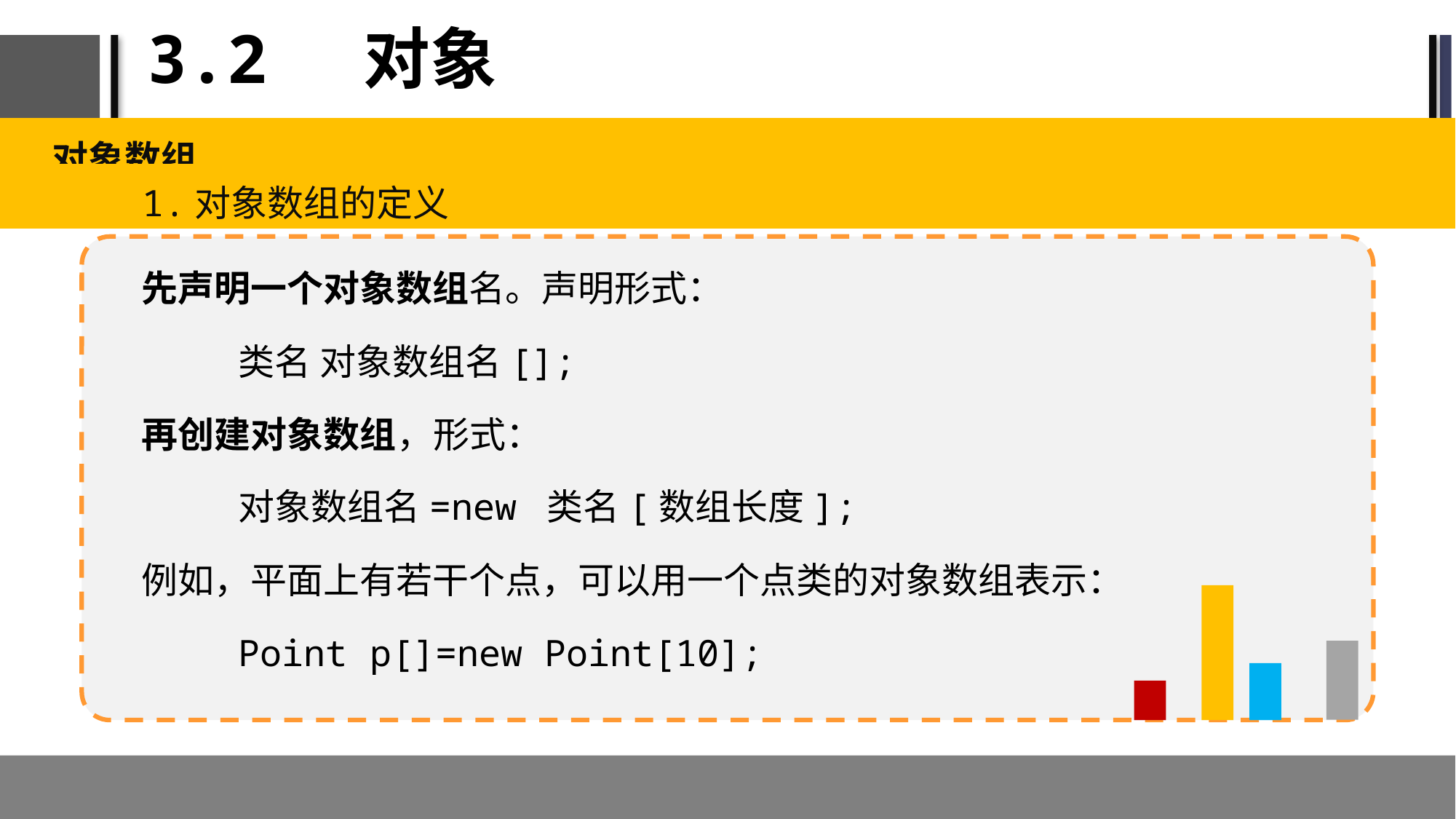

# 3.2  对象

对象数组

1.对象数组的定义

先声明一个对象数组名。声明形式：
类名 对象数组名[];
再创建对象数组，形式：
对象数组名=new 类名[数组长度];
例如，平面上有若干个点，可以用一个点类的对象数组表示：
Point p[]=new Point[10];